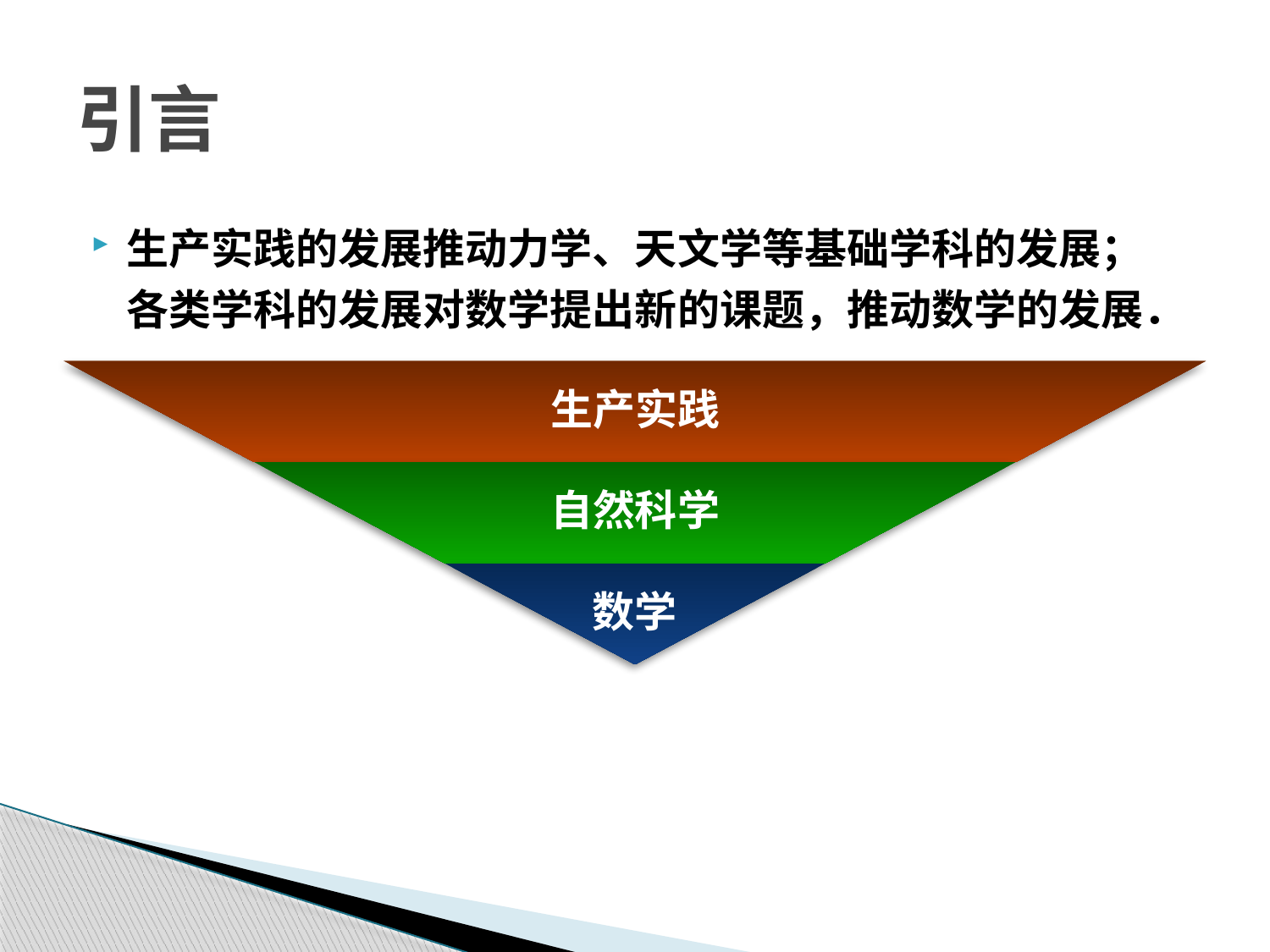

# 引言
生产实践的发展推动力学、天文学等基础学科的发展；
	各类学科的发展对数学提出新的课题，推动数学的发展．

生产实践

自然科学

数学